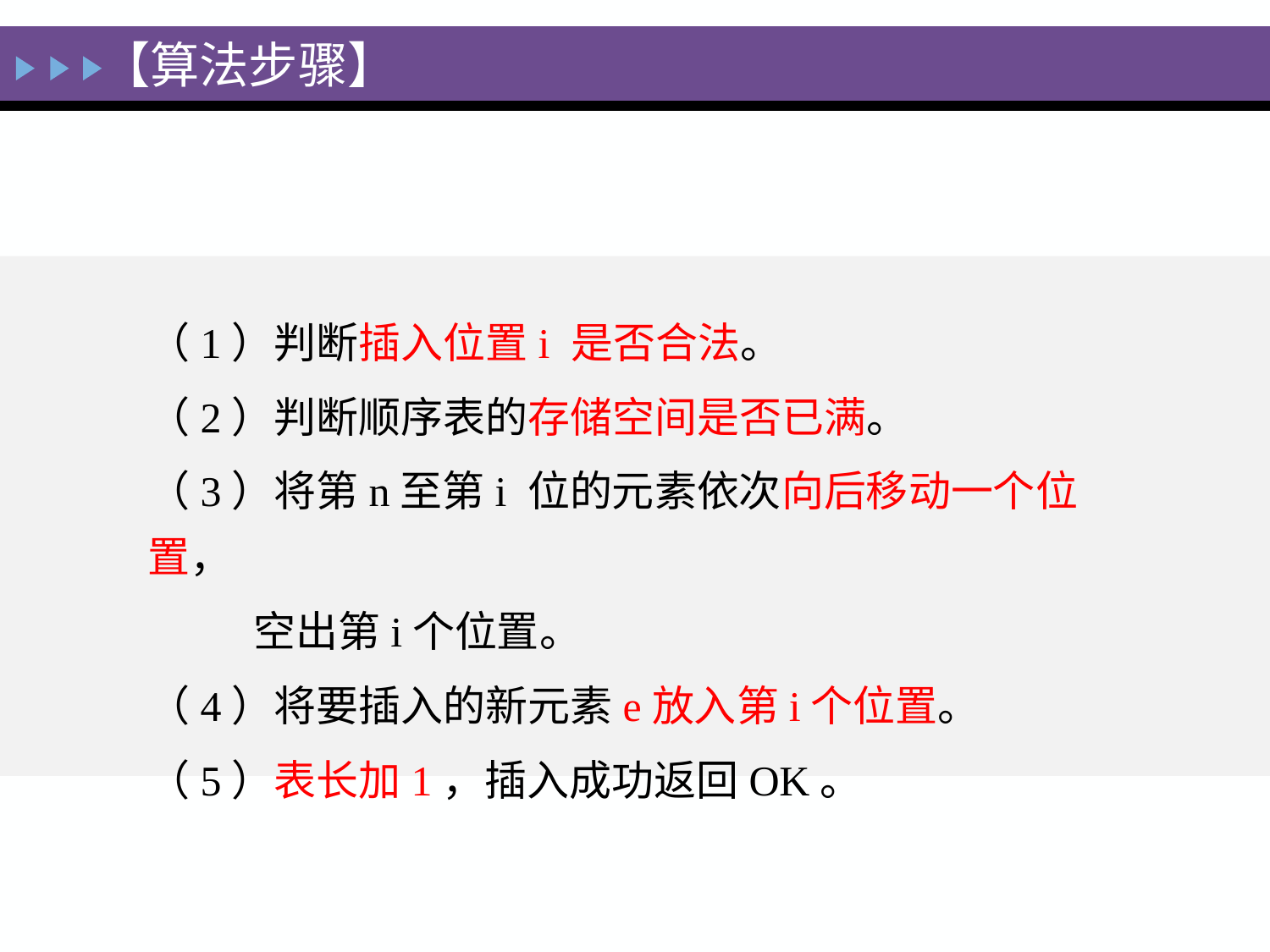

【算法步骤】

（1）判断插入位置i 是否合法。
（2）判断顺序表的存储空间是否已满。
（3）将第n至第i 位的元素依次向后移动一个位置，
          空出第i个位置。
（4）将要插入的新元素e放入第i个位置。
（5）表长加1，插入成功返回OK。